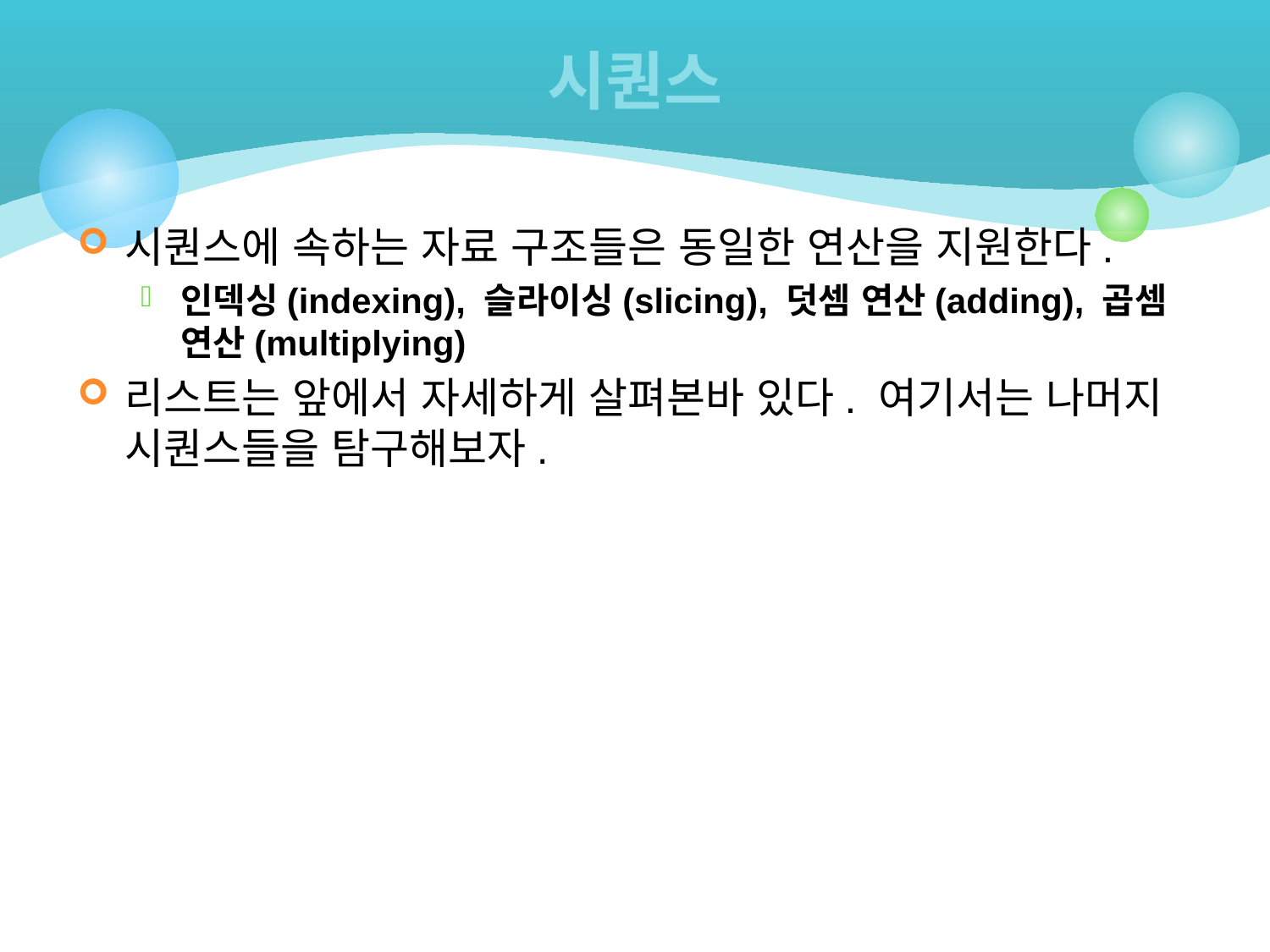

# 시퀀스
시퀀스에 속하는 자료 구조들은 동일한 연산을 지원한다.
인덱싱(indexing), 슬라이싱(slicing), 덧셈 연산(adding), 곱셈 연산(multiplying)
리스트는 앞에서 자세하게 살펴본바 있다. 여기서는 나머지 시퀀스들을 탐구해보자.